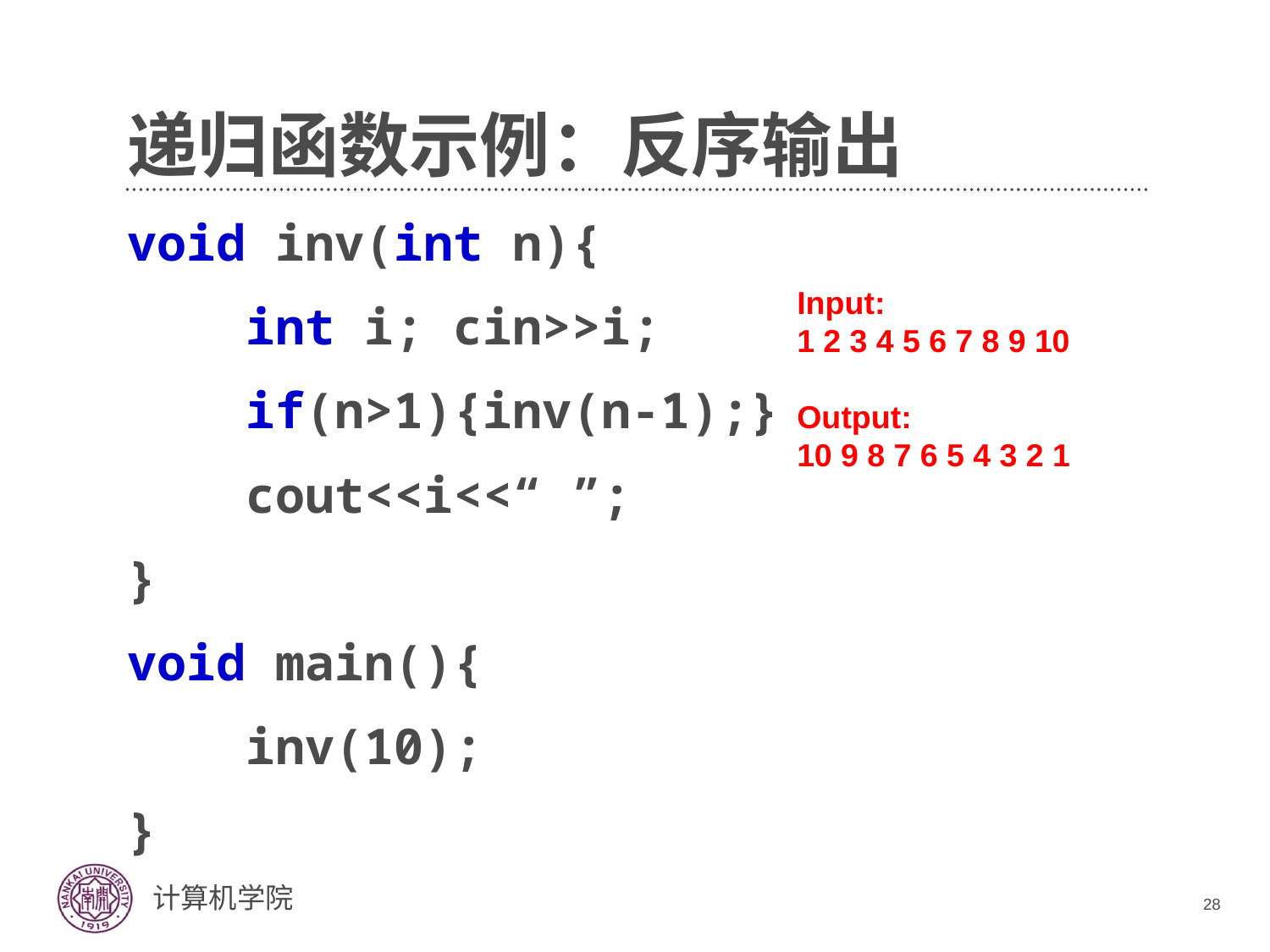

# 递归函数示例：反序输出
void inv(int n){
    int i; cin>>i;
    if(n>1){inv(n-1);}
    cout<<i<<“ ”;
}
void main(){
    inv(10);
}
Input:
1 2 3 4 5 6 7 8 9 10

Output:
10 9 8 7 6 5 4 3 2 1
28